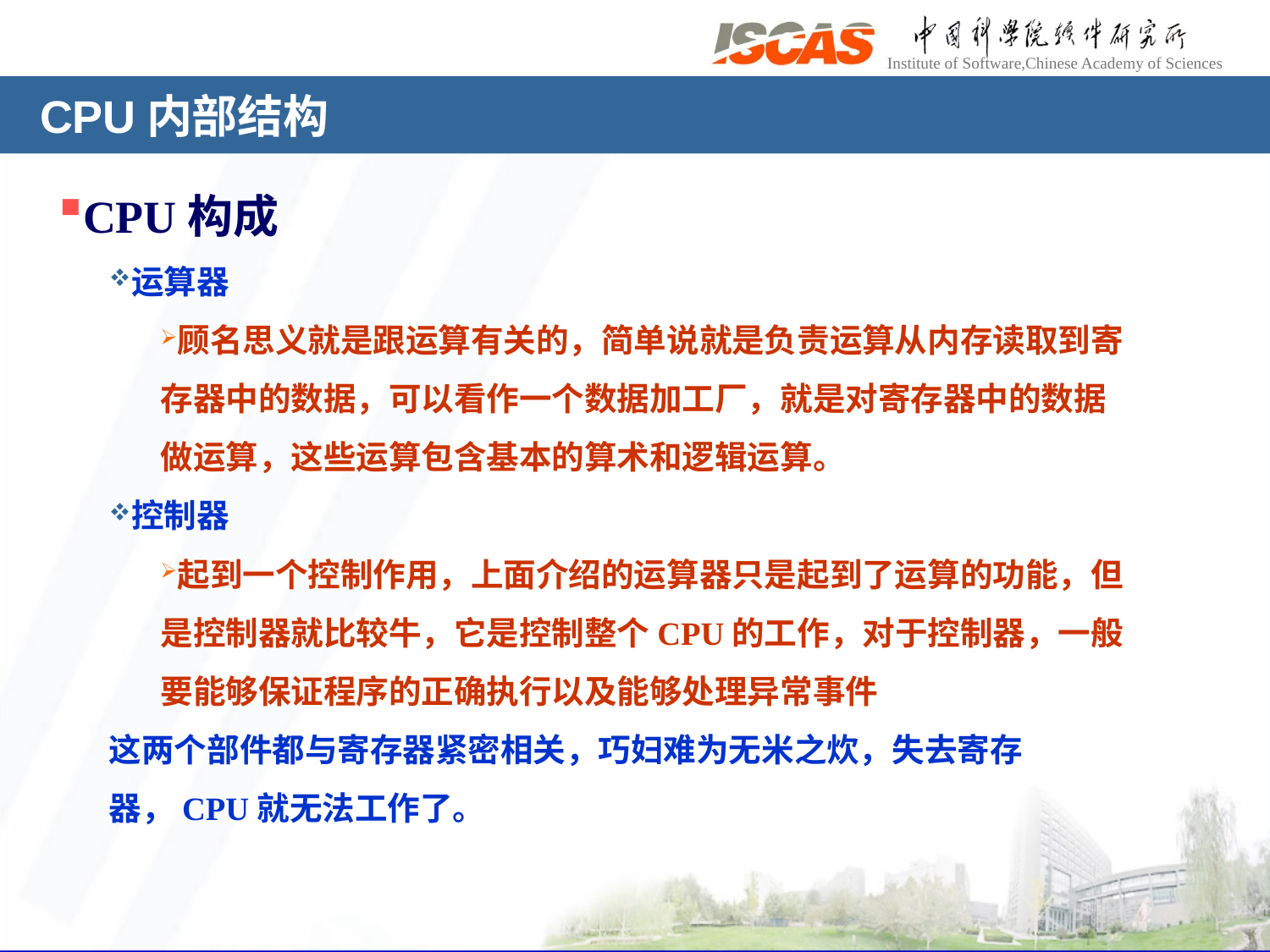

# CPU内部结构
CPU构成
运算器
顾名思义就是跟运算有关的，简单说就是负责运算从内存读取到寄存器中的数据，可以看作一个数据加工厂，就是对寄存器中的数据做运算，这些运算包含基本的算术和逻辑运算。
控制器
起到一个控制作用，上面介绍的运算器只是起到了运算的功能，但是控制器就比较牛，它是控制整个CPU的工作，对于控制器，一般要能够保证程序的正确执行以及能够处理异常事件
这两个部件都与寄存器紧密相关，巧妇难为无米之炊，失去寄存器，CPU就无法工作了。